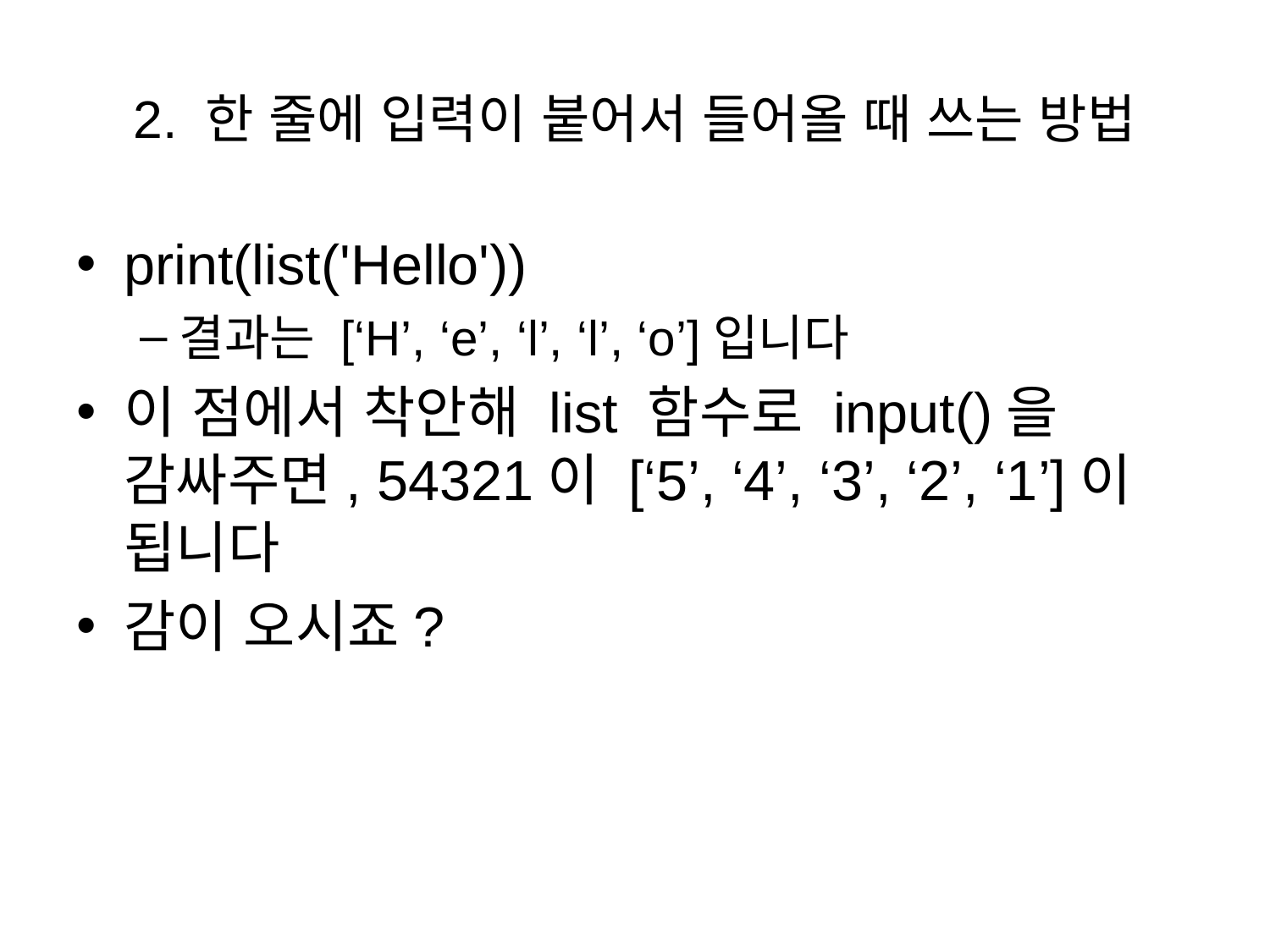

# 2. 한 줄에 입력이 붙어서 들어올 때 쓰는 방법
print(list('Hello'))
결과는 [‘H’, ‘e’, ‘l’, ‘l’, ‘o’]입니다
이 점에서 착안해 list 함수로 input()을 감싸주면, 54321이 [‘5’, ‘4’, ‘3’, ‘2’, ‘1’]이 됩니다
감이 오시죠?